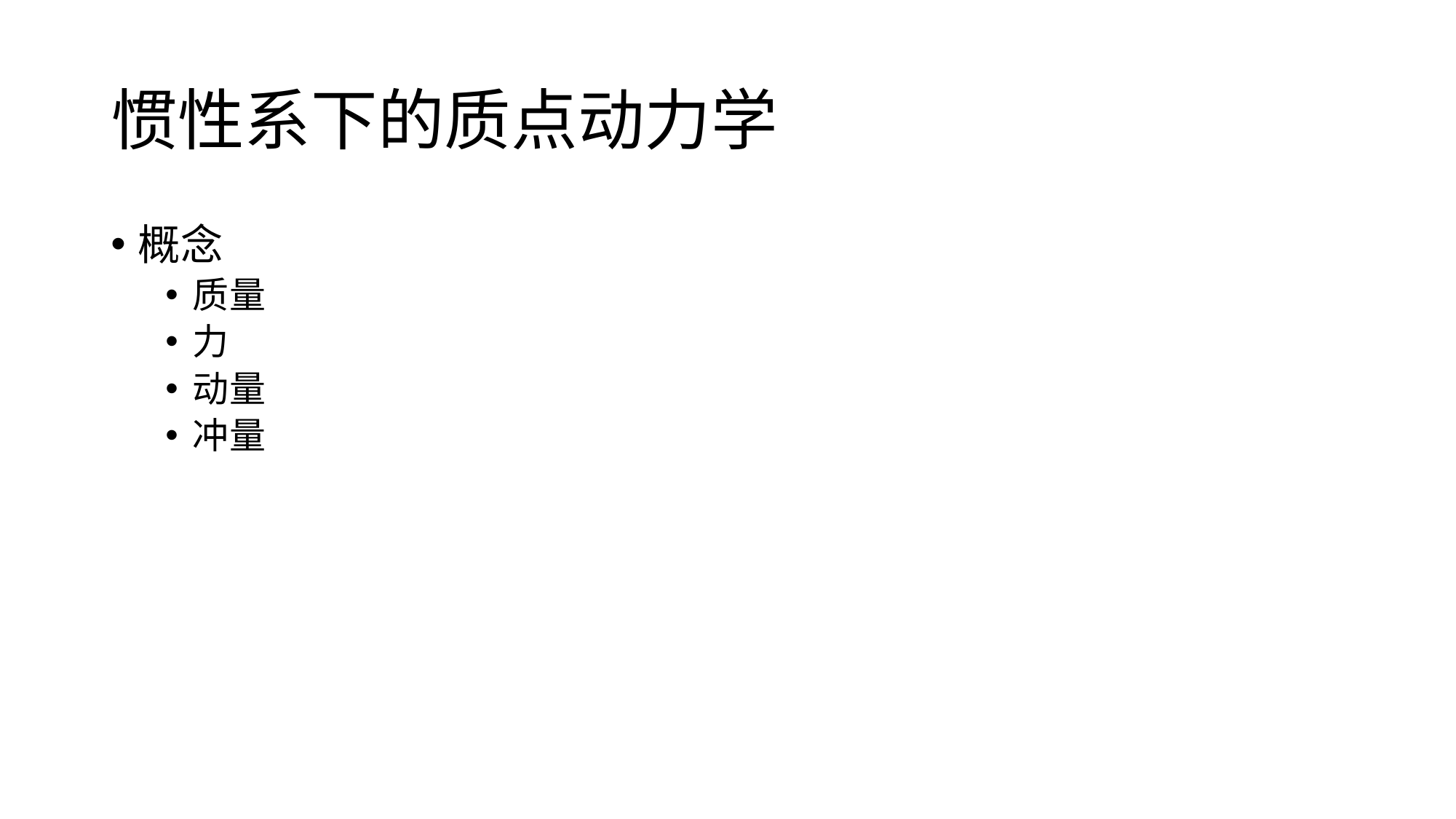

# 惯性系下的质点动力学
概念
质量
力
动量
冲量